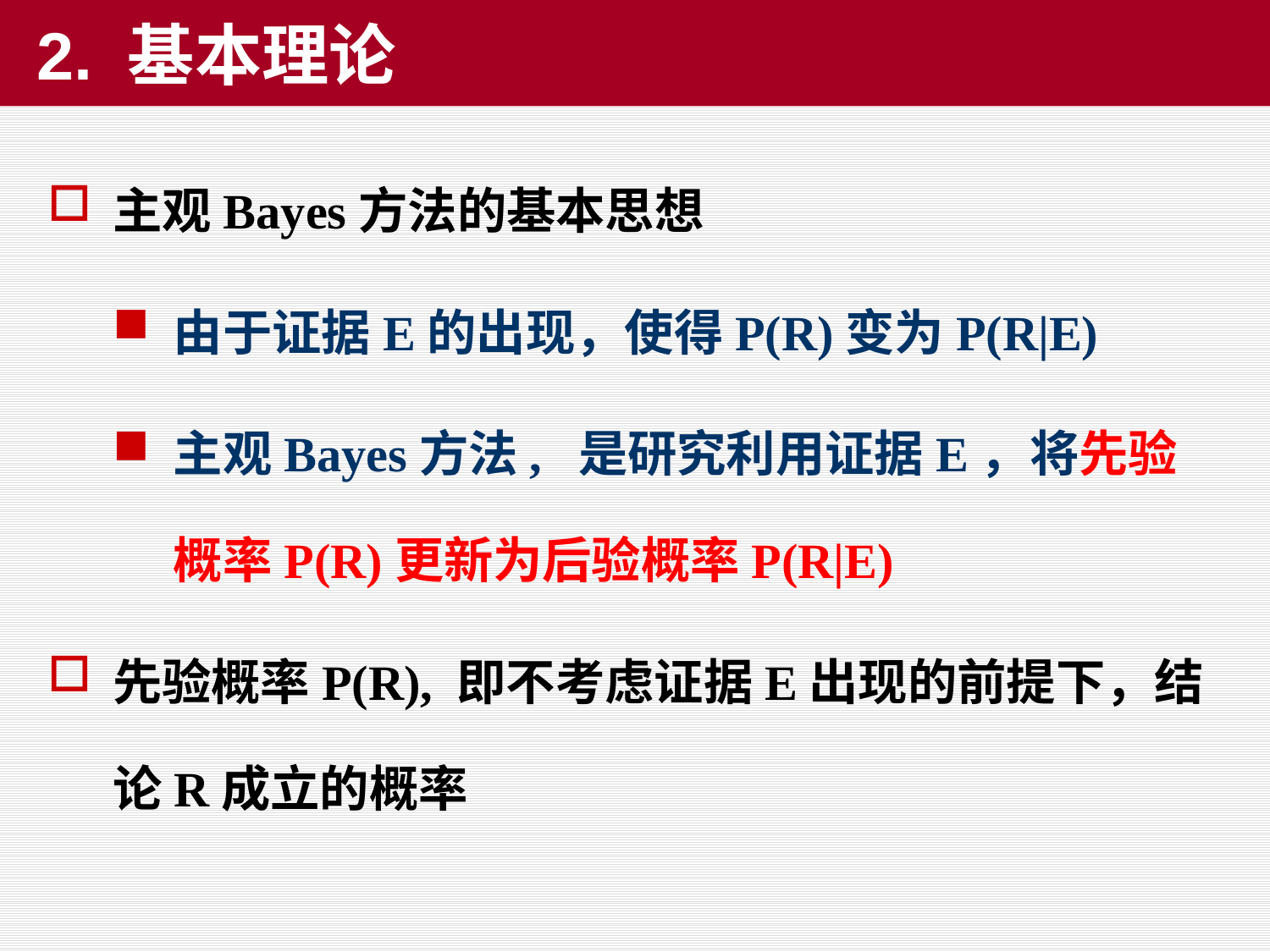

# 2. 基本理论
主观Bayes方法的基本思想
由于证据E的出现，使得P(R)变为P(R|E)
主观Bayes方法,  是研究利用证据E，将先验概率P(R)更新为后验概率P(R|E)
先验概率P(R), 即不考虑证据E出现的前提下，结论R成立的概率